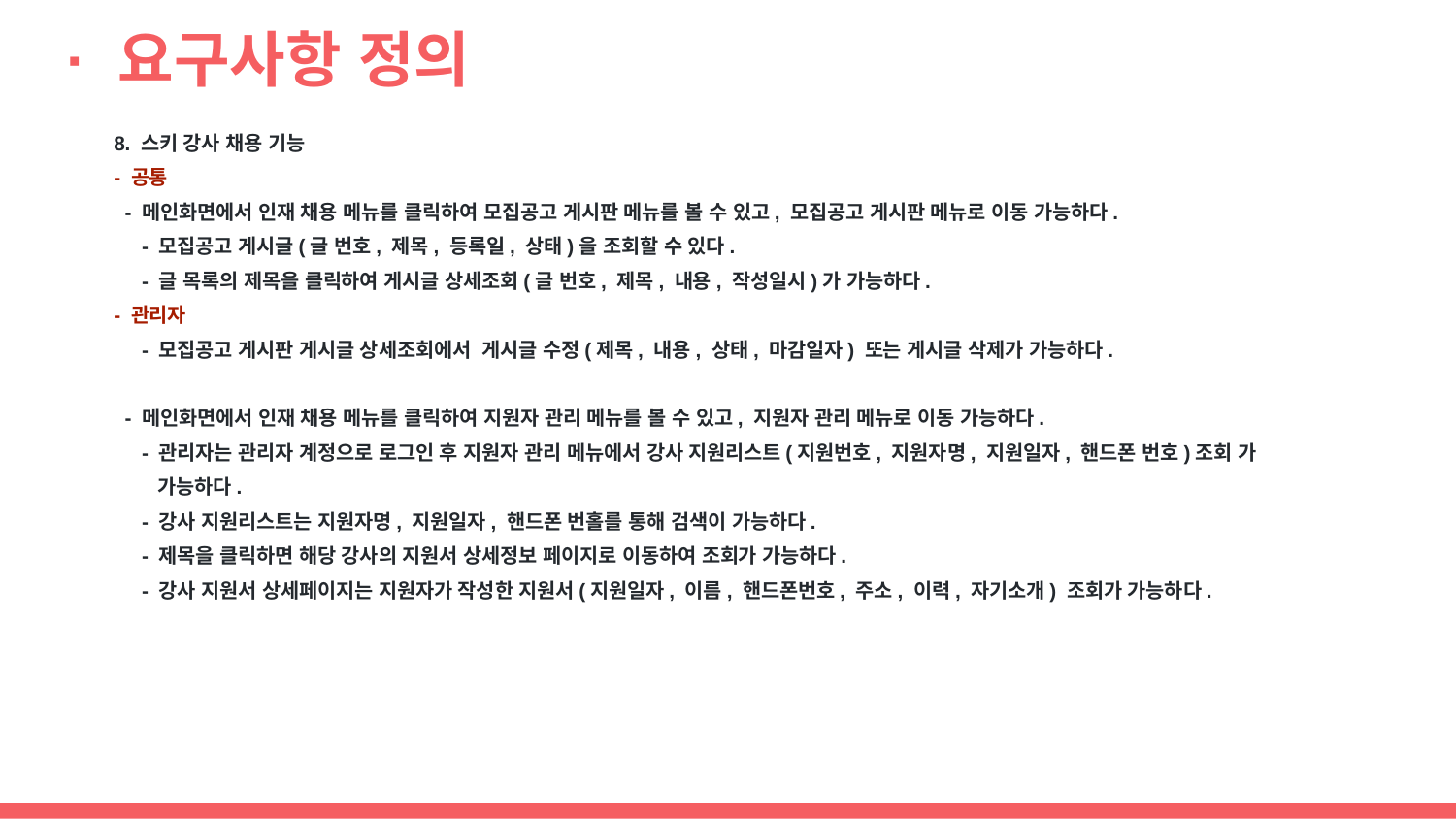

# · 요구사항 정의

8. 스키 강사 채용 기능
- 공통
  - 메인화면에서 인재 채용 메뉴를 클릭하여 모집공고 게시판 메뉴를 볼 수 있고, 모집공고 게시판 메뉴로 이동 가능하다.
     - 모집공고 게시글(글 번호, 제목, 등록일, 상태)을 조회할 수 있다.
     - 글 목록의 제목을 클릭하여 게시글 상세조회(글 번호, 제목, 내용, 작성일시)가 가능하다.
- 관리자
     - 모집공고 게시판 게시글 상세조회에서  게시글 수정(제목, 내용, 상태, 마감일자) 또는 게시글 삭제가 가능하다.

  - 메인화면에서 인재 채용 메뉴를 클릭하여 지원자 관리 메뉴를 볼 수 있고, 지원자 관리 메뉴로 이동 가능하다.
     - 관리자는 관리자 계정으로 로그인 후 지원자 관리 메뉴에서 강사 지원리스트(지원번호, 지원자명, 지원일자, 핸드폰 번호)조회 가
       가능하다.
     - 강사 지원리스트는 지원자명, 지원일자, 핸드폰 번홀를 통해 검색이 가능하다.
     - 제목을 클릭하면 해당 강사의 지원서 상세정보 페이지로 이동하여 조회가 가능하다.
     - 강사 지원서 상세페이지는 지원자가 작성한 지원서(지원일자, 이름, 핸드폰번호, 주소, 이력, 자기소개) 조회가 가능하다.